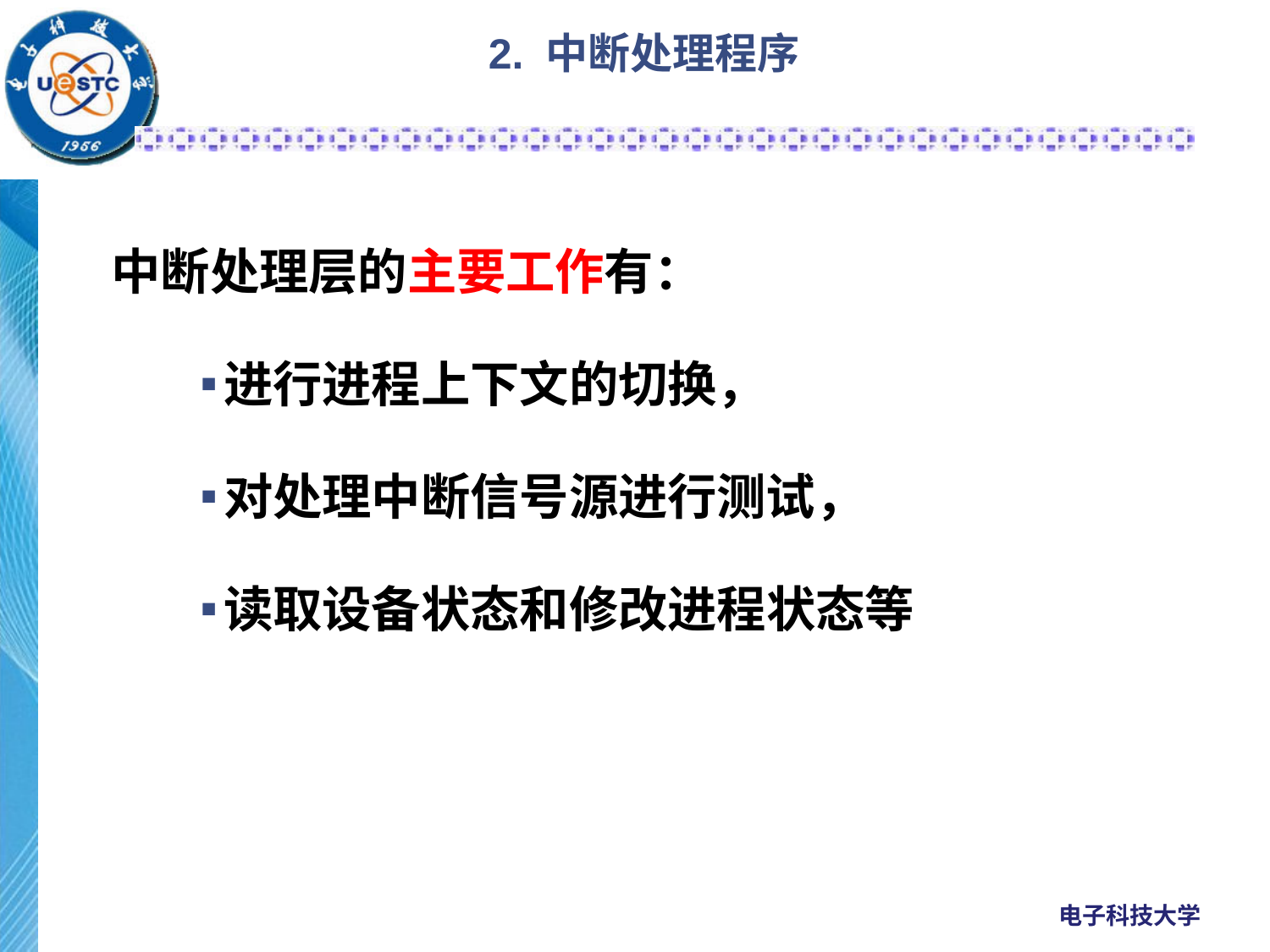

# 2. 中断处理程序
中断处理层的主要工作有：
进行进程上下文的切换，
对处理中断信号源进行测试，
读取设备状态和修改进程状态等